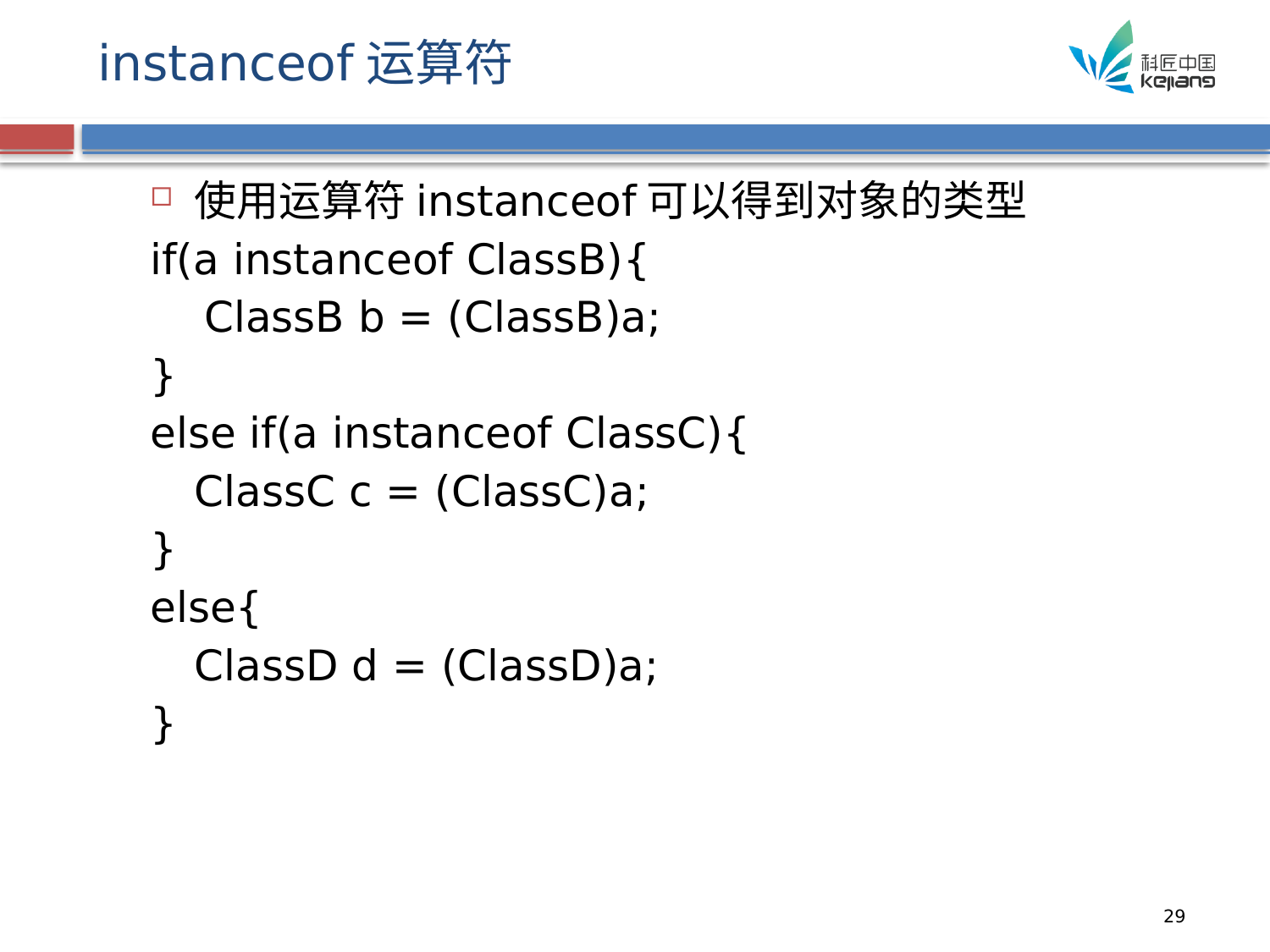

# instanceof运算符
使用运算符instanceof可以得到对象的类型
if(a instanceof ClassB){
    ClassB b = (ClassB)a;
}
else if(a instanceof ClassC){
	ClassC c = (ClassC)a;
}
else{
	ClassD d = (ClassD)a;
}
29